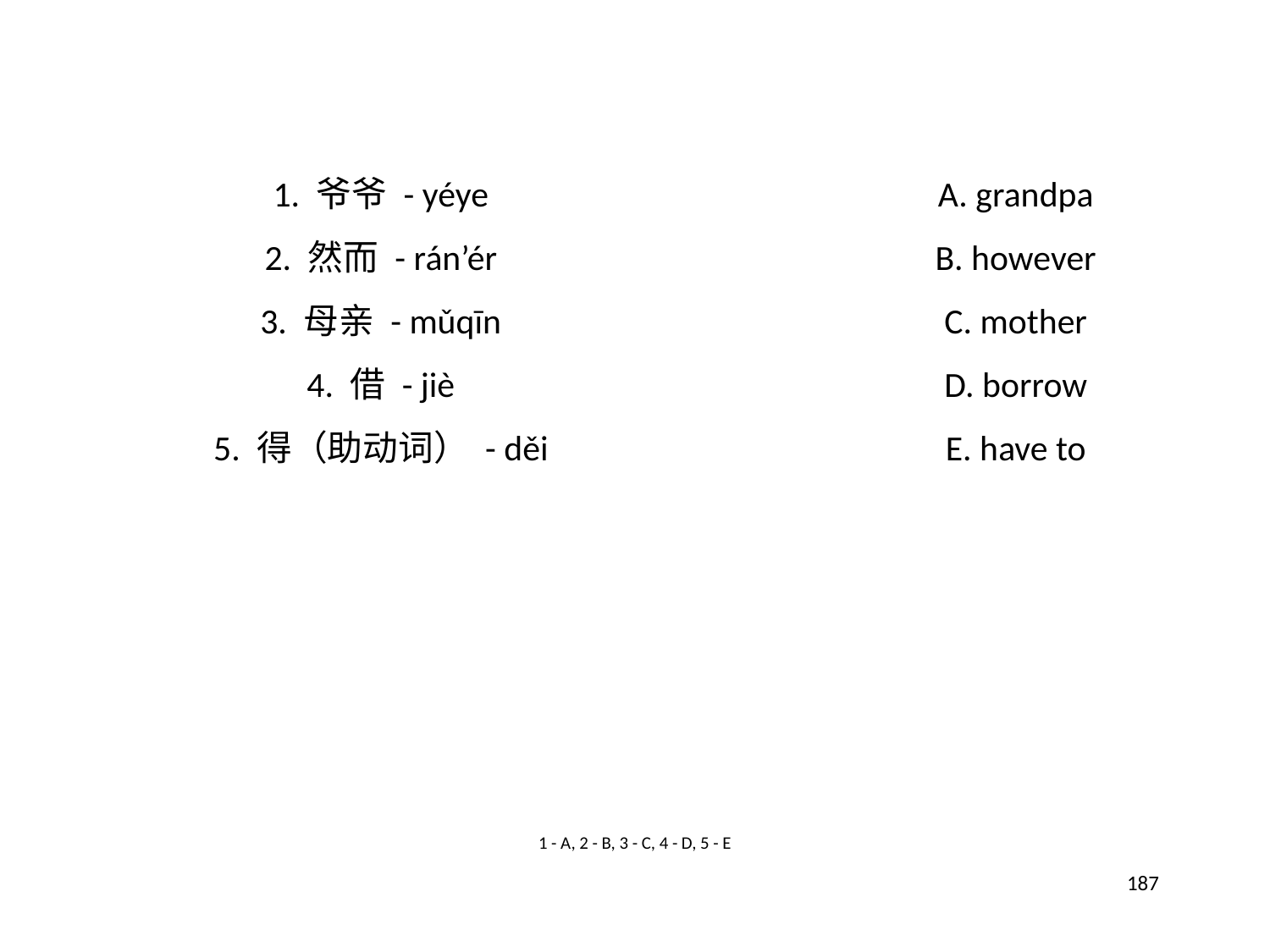

1. 爷爷 - yéye

A. grandpa

2. 然而 - rán’ér

B. however

3. 母亲 - mǔqīn

C. mother

4. 借 - jiè

D. borrow

5. 得（助动词） - děi

E. have to
1 - A, 2 - B, 3 - C, 4 - D, 5 - E

187